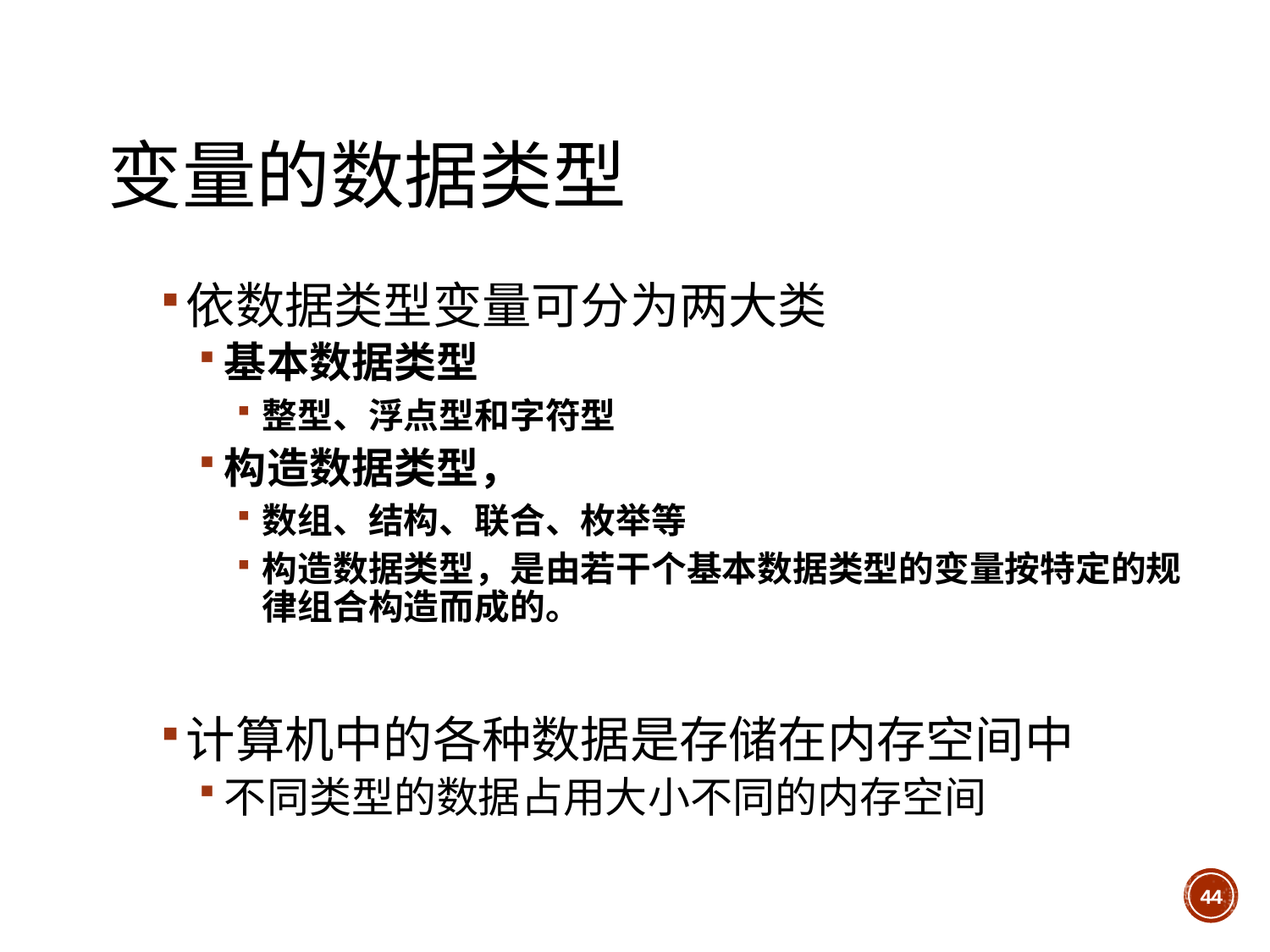

# 变量的数据类型
依数据类型变量可分为两大类
基本数据类型
整型、浮点型和字符型
构造数据类型，
数组、结构、联合、枚举等
构造数据类型，是由若干个基本数据类型的变量按特定的规律组合构造而成的。

计算机中的各种数据是存储在内存空间中
不同类型的数据占用大小不同的内存空间
44